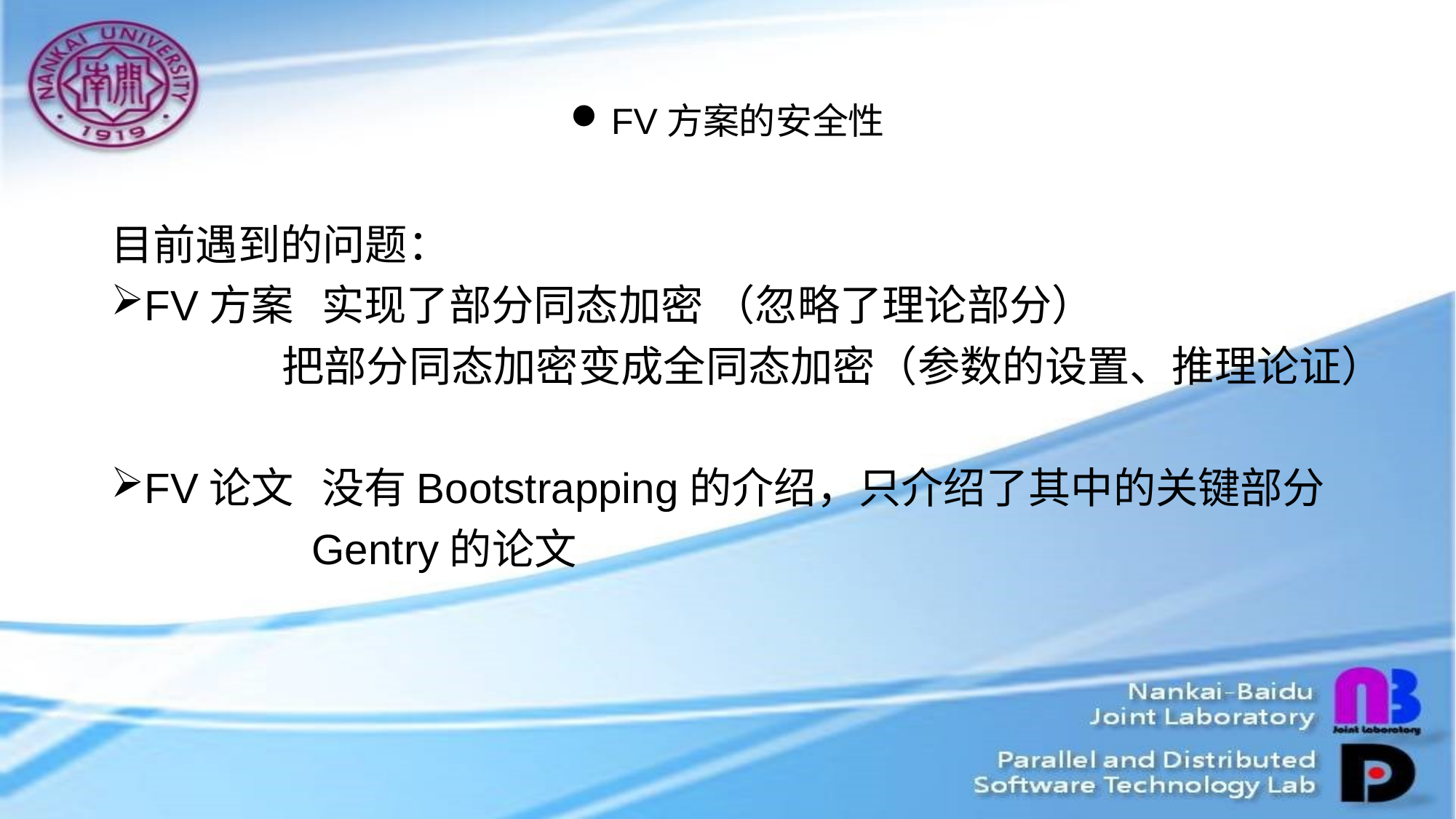

# FV方案的安全性
目前遇到的问题：
FV方案   实现了部分同态加密 （忽略了理论部分）
                 把部分同态加密变成全同态加密（参数的设置、推理论证）

FV论文   没有Bootstrapping的介绍，只介绍了其中的关键部分
                 Gentry的论文